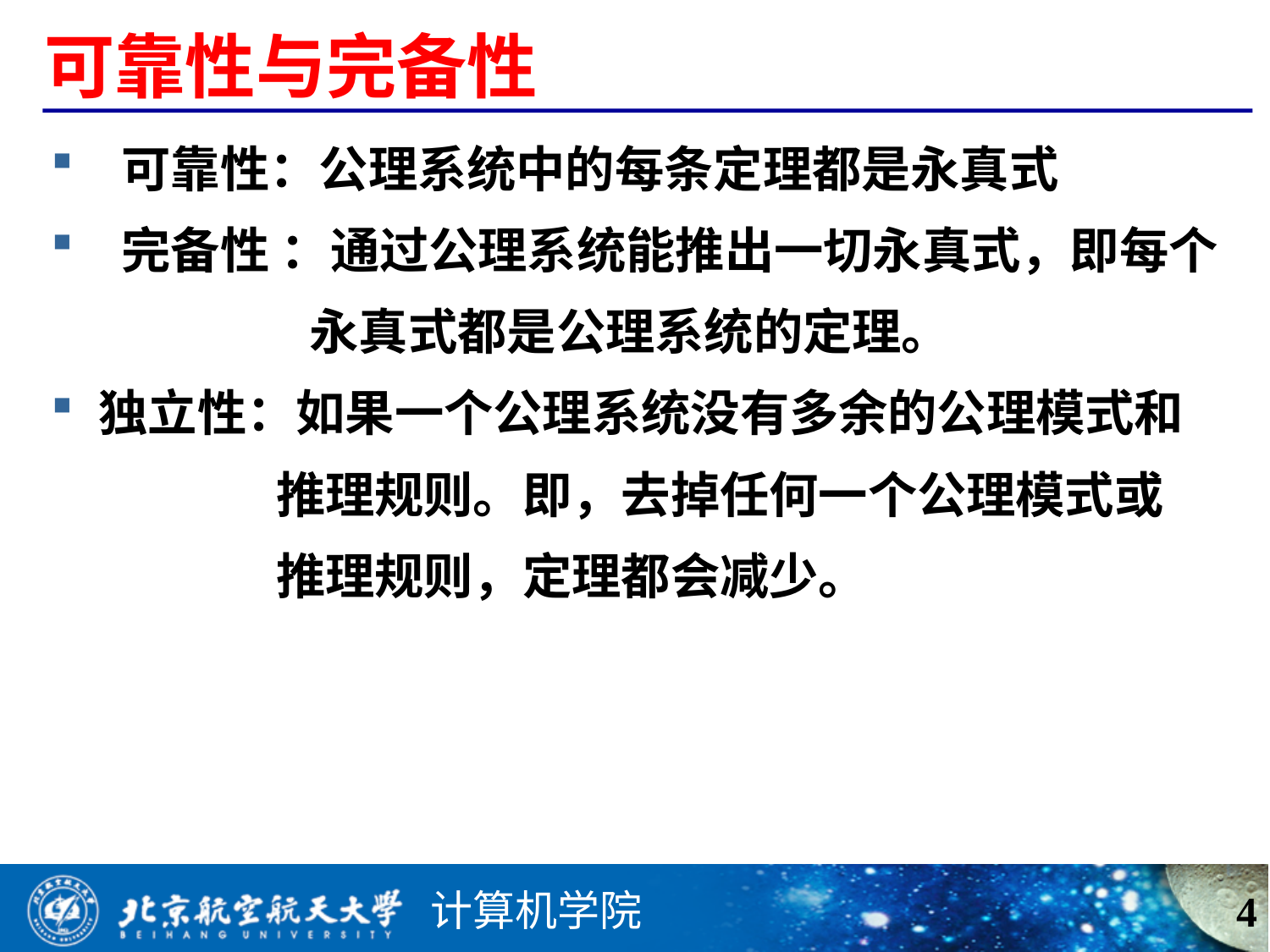

# 可靠性与完备性
 可靠性：公理系统中的每条定理都是永真式
 完备性 ：通过公理系统能推出一切永真式，即每个
                      永真式都是公理系统的定理。
独立性：如果一个公理系统没有多余的公理模式和
                   推理规则。即，去掉任何一个公理模式或
                   推理规则，定理都会减少。